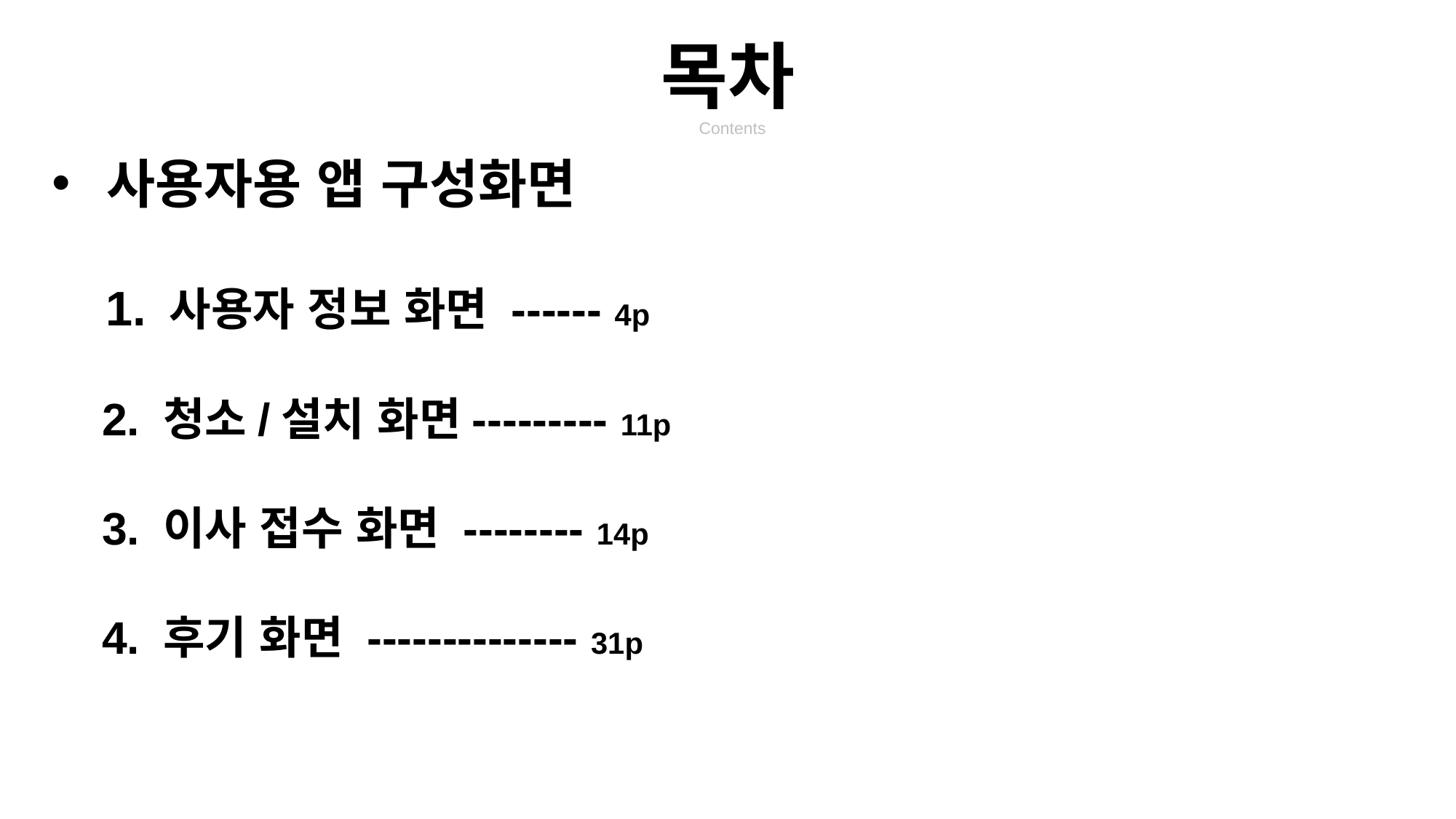

목차
  Contents
사용자용 앱 구성화면

    1. 사용자 정보 화면 ------ 4p

    2. 청소/설치 화면--------- 11p

    3. 이사 접수 화면 -------- 14p

    4. 후기 화면 -------------- 31p